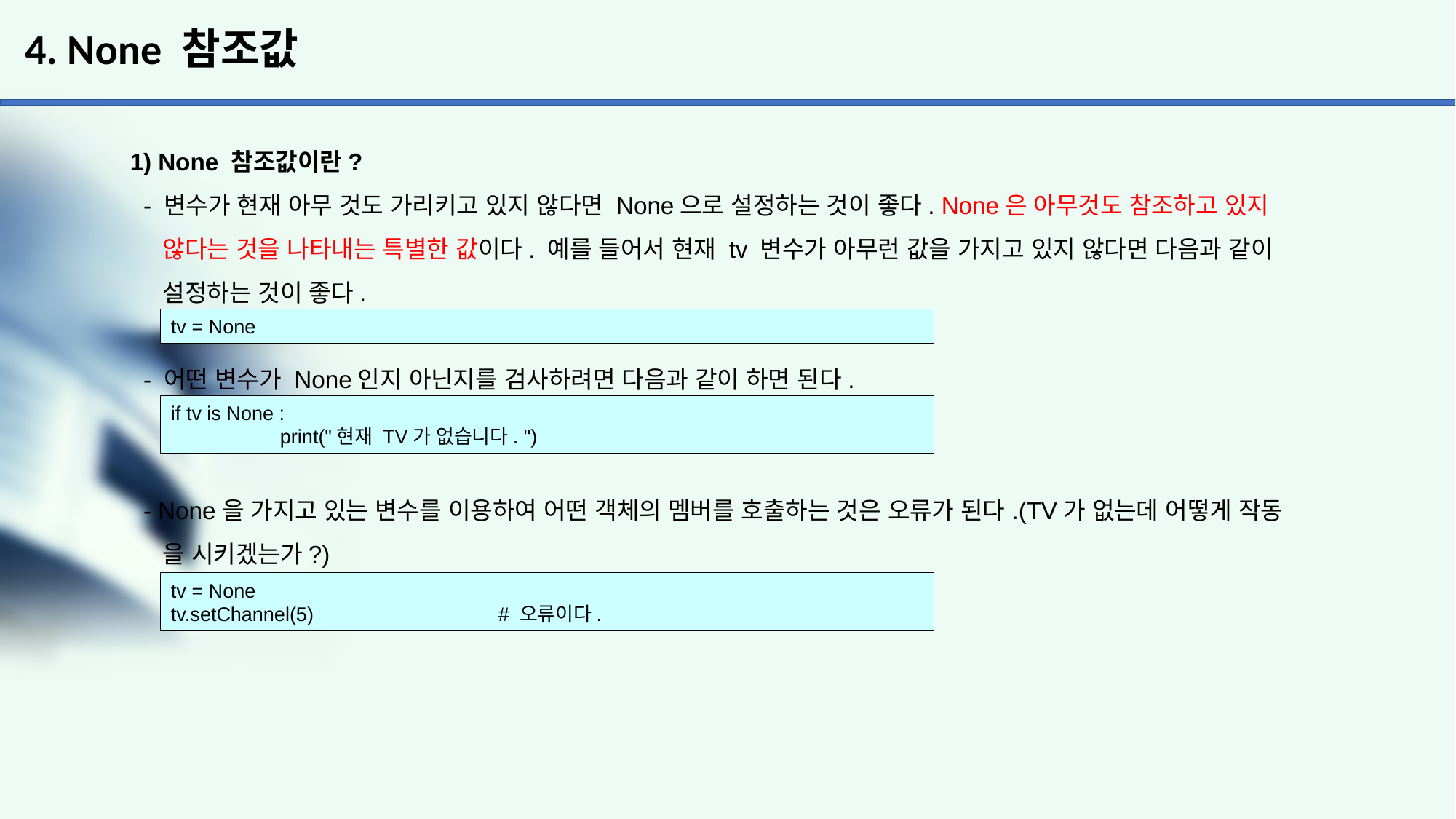

# 4. None 참조값
1) None 참조값이란?
  - 변수가 현재 아무 것도 가리키고 있지 않다면 None으로 설정하는 것이 좋다. None은 아무것도 참조하고 있지
    않다는 것을 나타내는 특별한 값이다. 예를 들어서 현재 tv 변수가 아무런 값을 가지고 있지 않다면 다음과 같이
    설정하는 것이 좋다.

  - 어떤 변수가 None인지 아닌지를 검사하려면 다음과 같이 하면 된다.

  - None을 가지고 있는 변수를 이용하여 어떤 객체의 멤버를 호출하는 것은 오류가 된다.(TV가 없는데 어떻게 작동
    을 시키겠는가?)

tv = None
if tv is None :
	print("현재 TV가 없습니다. ")
tv = None
tv.setChannel(5) 		# 오류이다.